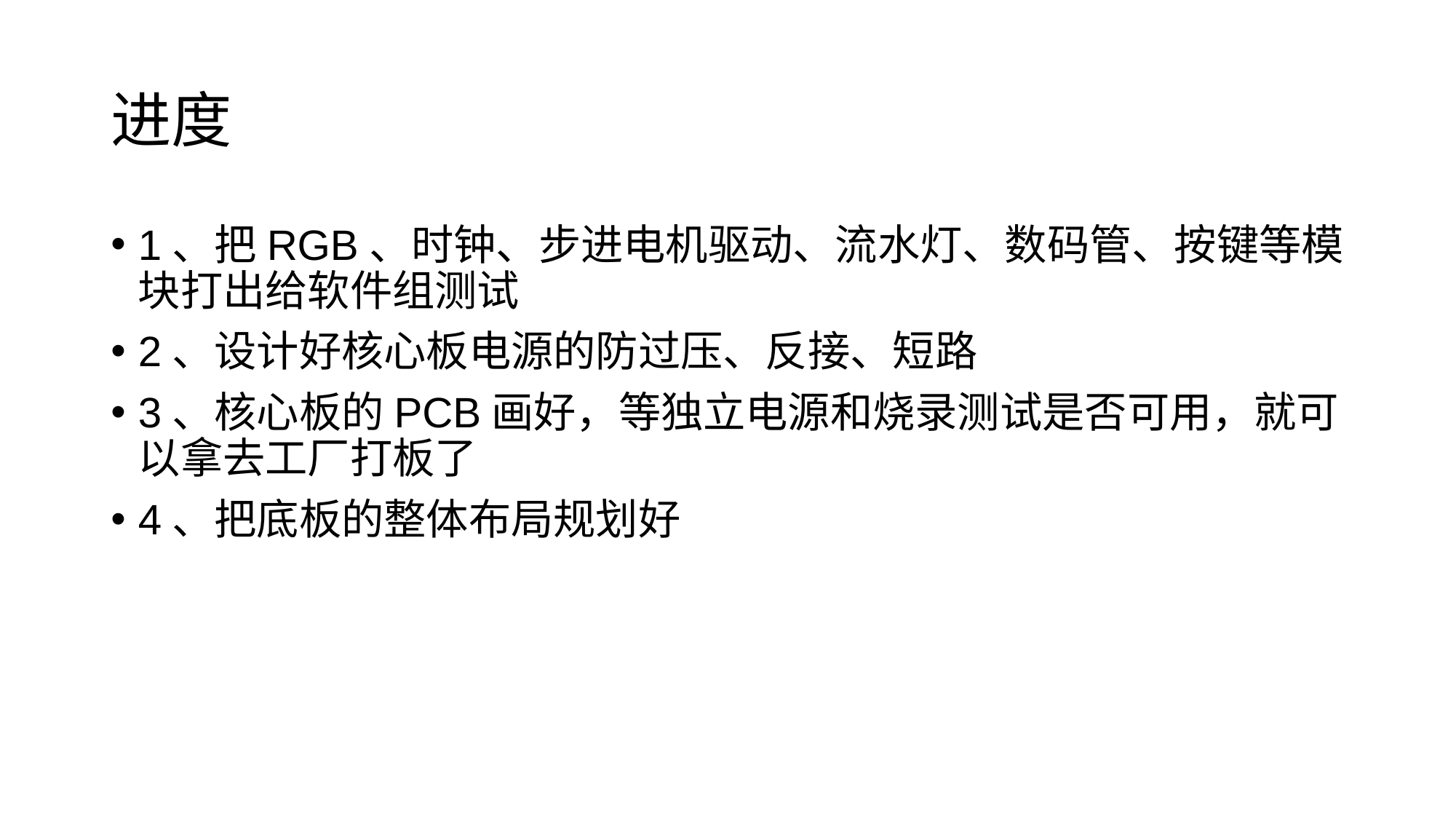

# 进度
1、把RGB、时钟、步进电机驱动、流水灯、数码管、按键等模块打出给软件组测试
2、设计好核心板电源的防过压、反接、短路
3、核心板的PCB画好，等独立电源和烧录测试是否可用，就可以拿去工厂打板了
4、把底板的整体布局规划好